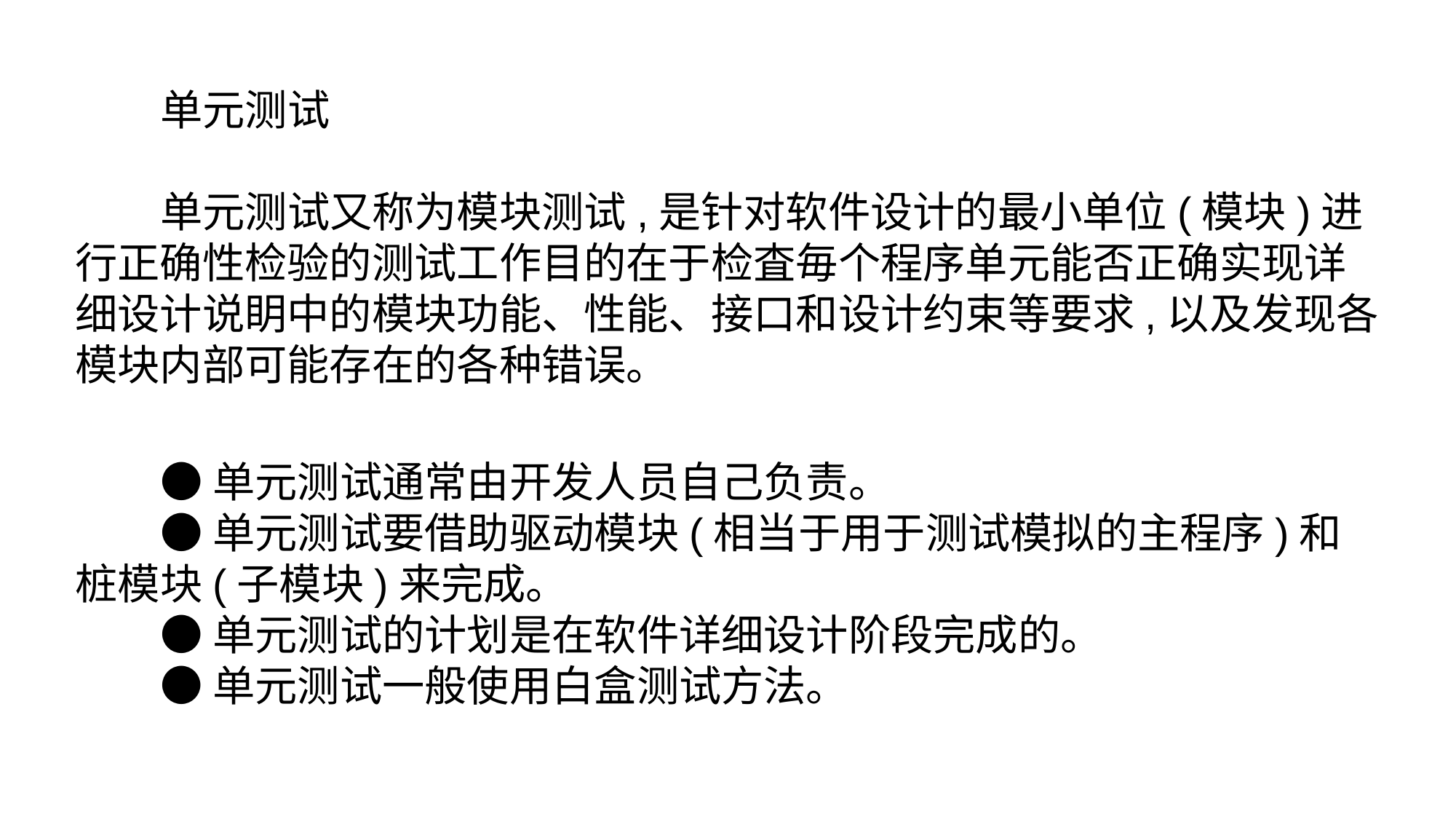

单元测试

单元测试又称为模块测试,是针对软件设计的最小单位(模块)进行正确性检验的测试工作目的在于检査毎个程序单元能否正确实现详细设计说眀中的模块功能、性能、接口和设计约束等要求,以及发现各模块内部可能存在的各种错误。
●单元测试通常由开发人员自己负责。
●单元测试要借助驱动模块(相当于用于测试模拟的主程序)和桩模块(子模块)来完成。
●单元测试的计划是在软件详细设计阶段完成的。
●单元测试一般使用白盒测试方法。